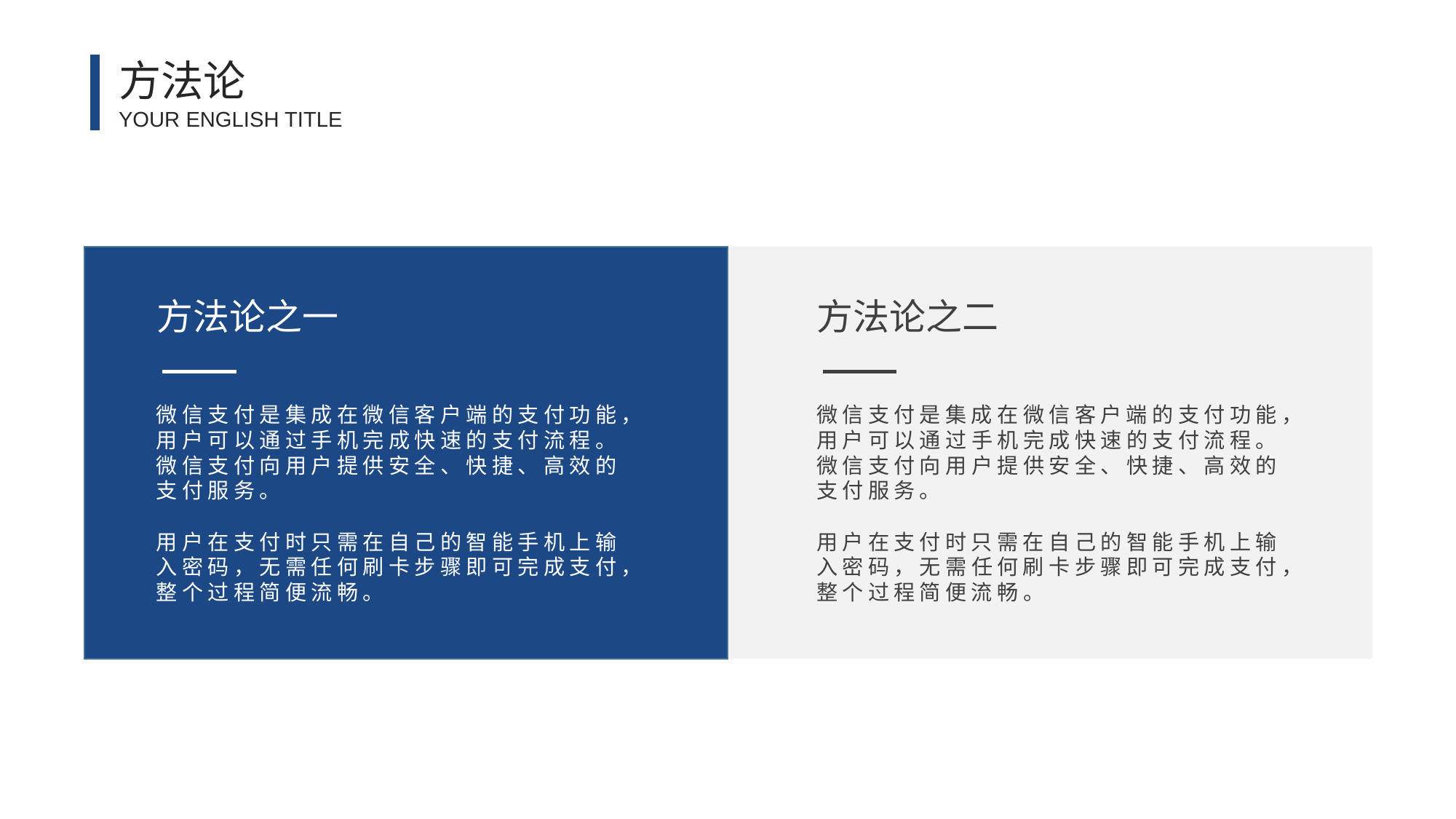

方法论
YOUR ENGLISH TITLE

方法论之一
方法论之二
微信支付是集成在微信客户端的支付功能，用户可以通过手机完成快速的支付流程。微信支付向用户提供安全、快捷、高效的支付服务。

用户在支付时只需在自己的智能手机上输入密码，无需任何刷卡步骤即可完成支付，整个过程简便流畅。

微信支付是集成在微信客户端的支付功能，用户可以通过手机完成快速的支付流程。微信支付向用户提供安全、快捷、高效的支付服务。

用户在支付时只需在自己的智能手机上输入密码，无需任何刷卡步骤即可完成支付，整个过程简便流畅。